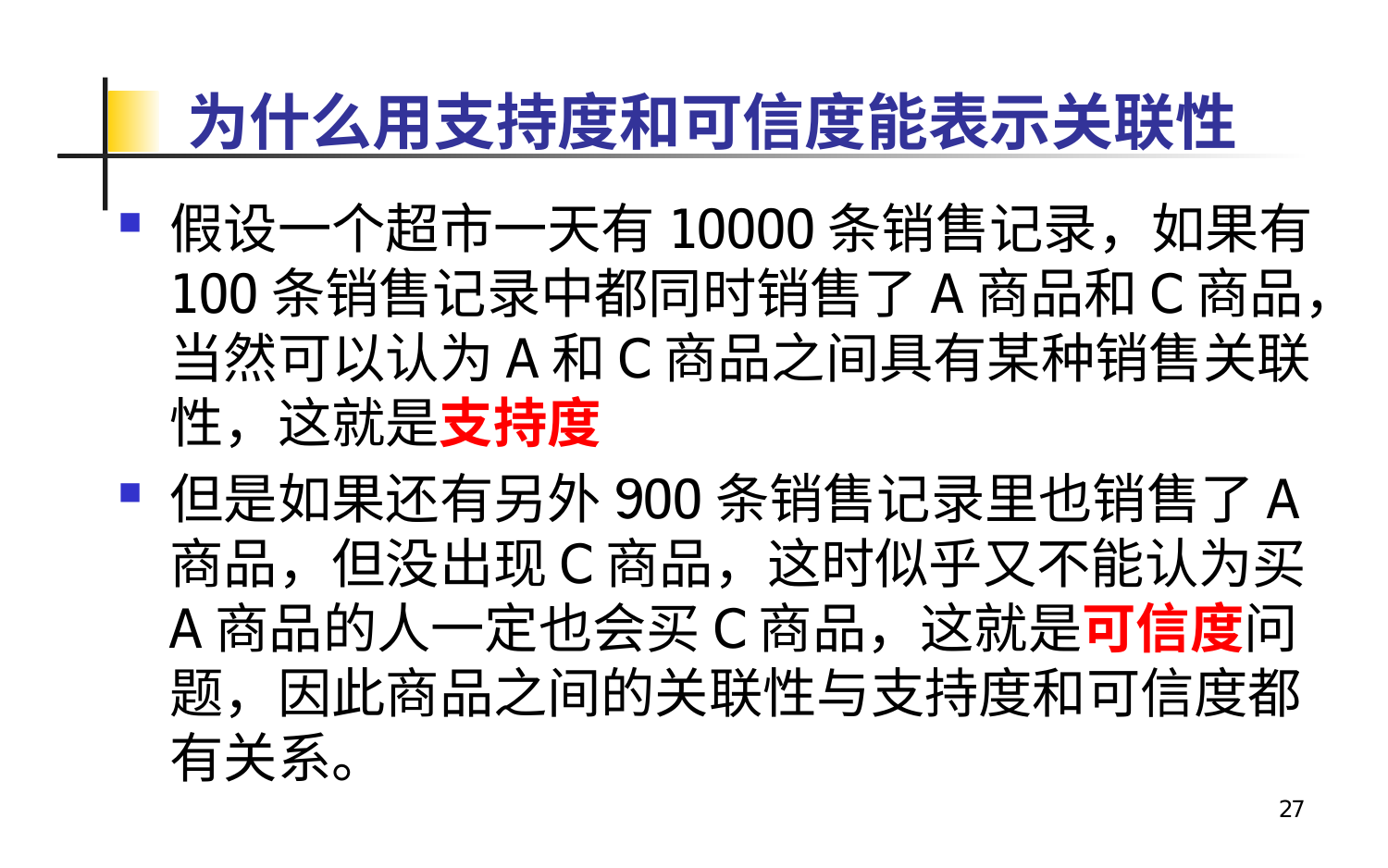

# 为什么用支持度和可信度能表示关联性
假设一个超市一天有10000条销售记录，如果有100条销售记录中都同时销售了A商品和C商品，当然可以认为A和C商品之间具有某种销售关联性，这就是支持度
但是如果还有另外900条销售记录里也销售了A商品，但没出现C商品，这时似乎又不能认为买A商品的人一定也会买C商品，这就是可信度问题，因此商品之间的关联性与支持度和可信度都有关系。
27